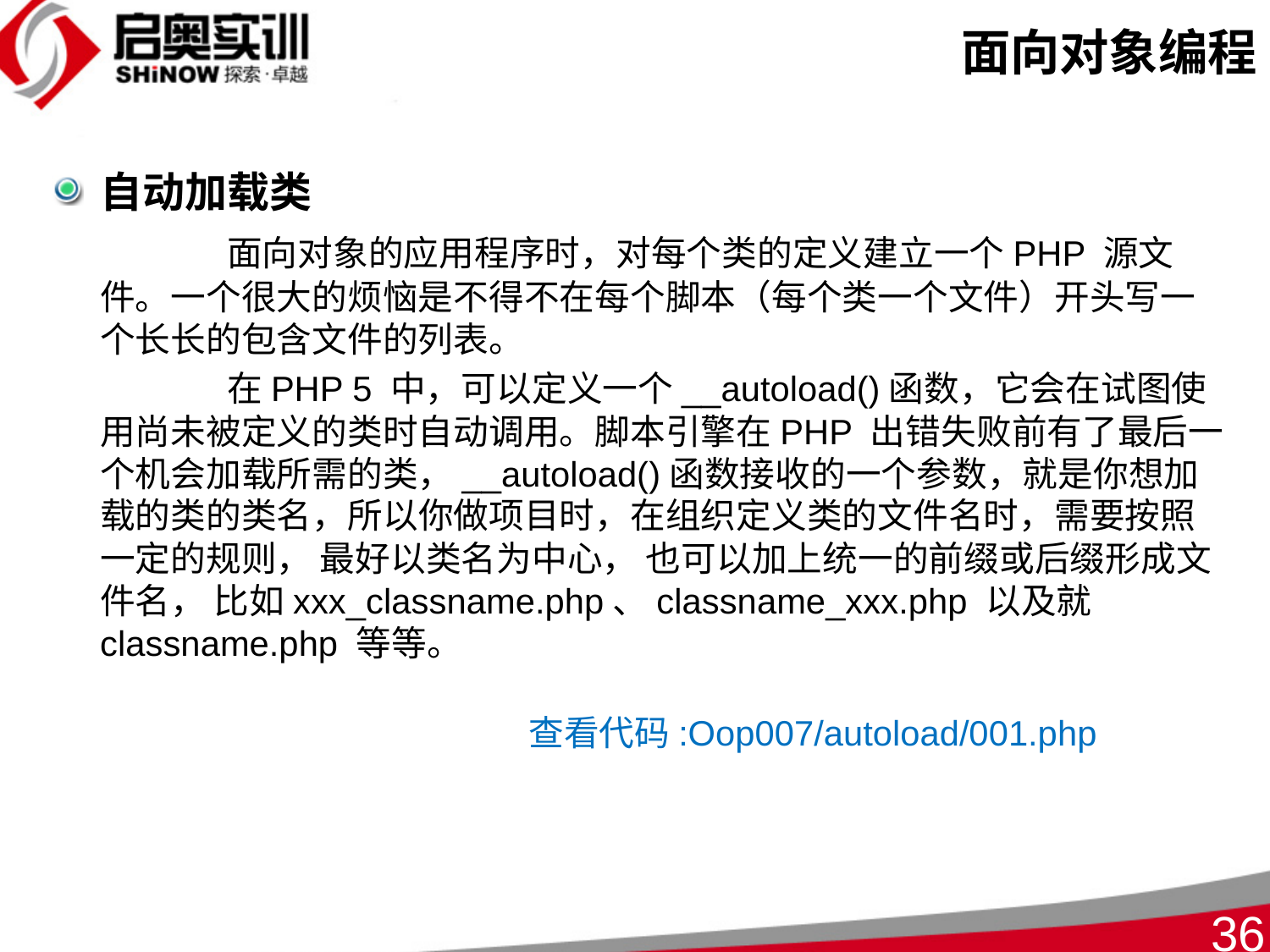

# 面向对象编程
自动加载类
		面向对象的应用程序时，对每个类的定义建立一个PHP 源文件。一个很大的烦恼是不得不在每个脚本（每个类一个文件）开头写一个长长的包含文件的列表。
		在PHP 5 中，可以定义一个__autoload()函数，它会在试图使用尚未被定义的类时自动调用。脚本引擎在PHP 出错失败前有了最后一个机会加载所需的类，__autoload()函数接收的一个参数，就是你想加载的类的类名，所以你做项目时，在组织定义类的文件名时，需要按照一定的规则， 最好以类名为中心， 也可以加上统一的前缀或后缀形成文件名， 比如xxx_classname.php、classname_xxx.php 以及就classname.php 等等。
查看代码:Oop007/autoload/001.php
36